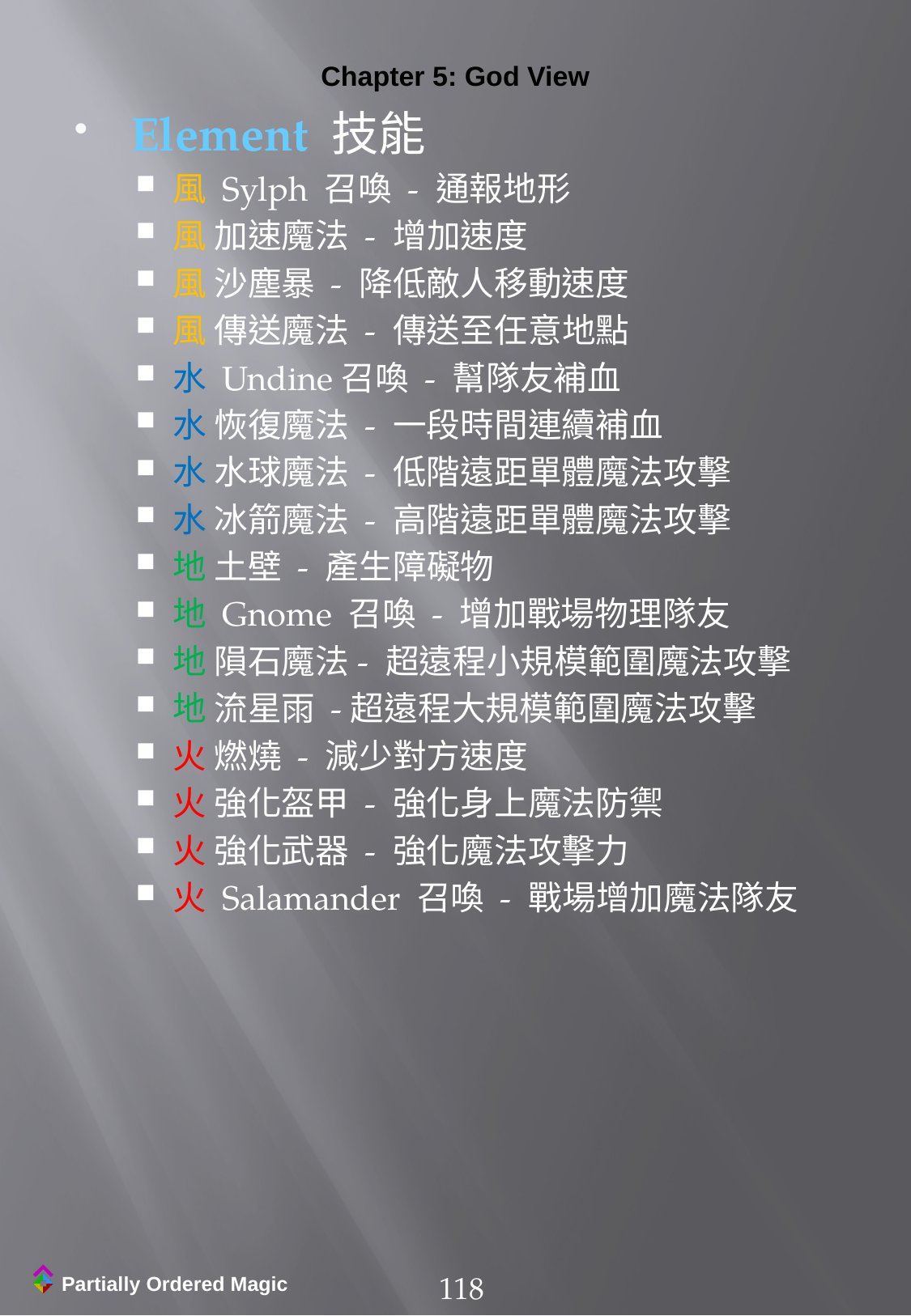

# Chapter 5: God View
Element 技能
風 Sylph 召喚 - 通報地形
風 加速魔法 - 增加速度
風 沙塵暴 - 降低敵人移動速度
風 傳送魔法 - 傳送至任意地點
水 Undine召喚 - 幫隊友補血
水 恢復魔法 - 一段時間連續補血
水 水球魔法 - 低階遠距單體魔法攻擊
水 冰箭魔法 - 高階遠距單體魔法攻擊
地 土壁 - 產生障礙物
地 Gnome 召喚 - 增加戰場物理隊友
地 隕石魔法- 超遠程小規模範圍魔法攻擊
地 流星雨 -超遠程大規模範圍魔法攻擊
火 燃燒 - 減少對方速度
火 強化盔甲 - 強化身上魔法防禦
火 強化武器 - 強化魔法攻擊力
火 Salamander 召喚 - 戰場增加魔法隊友